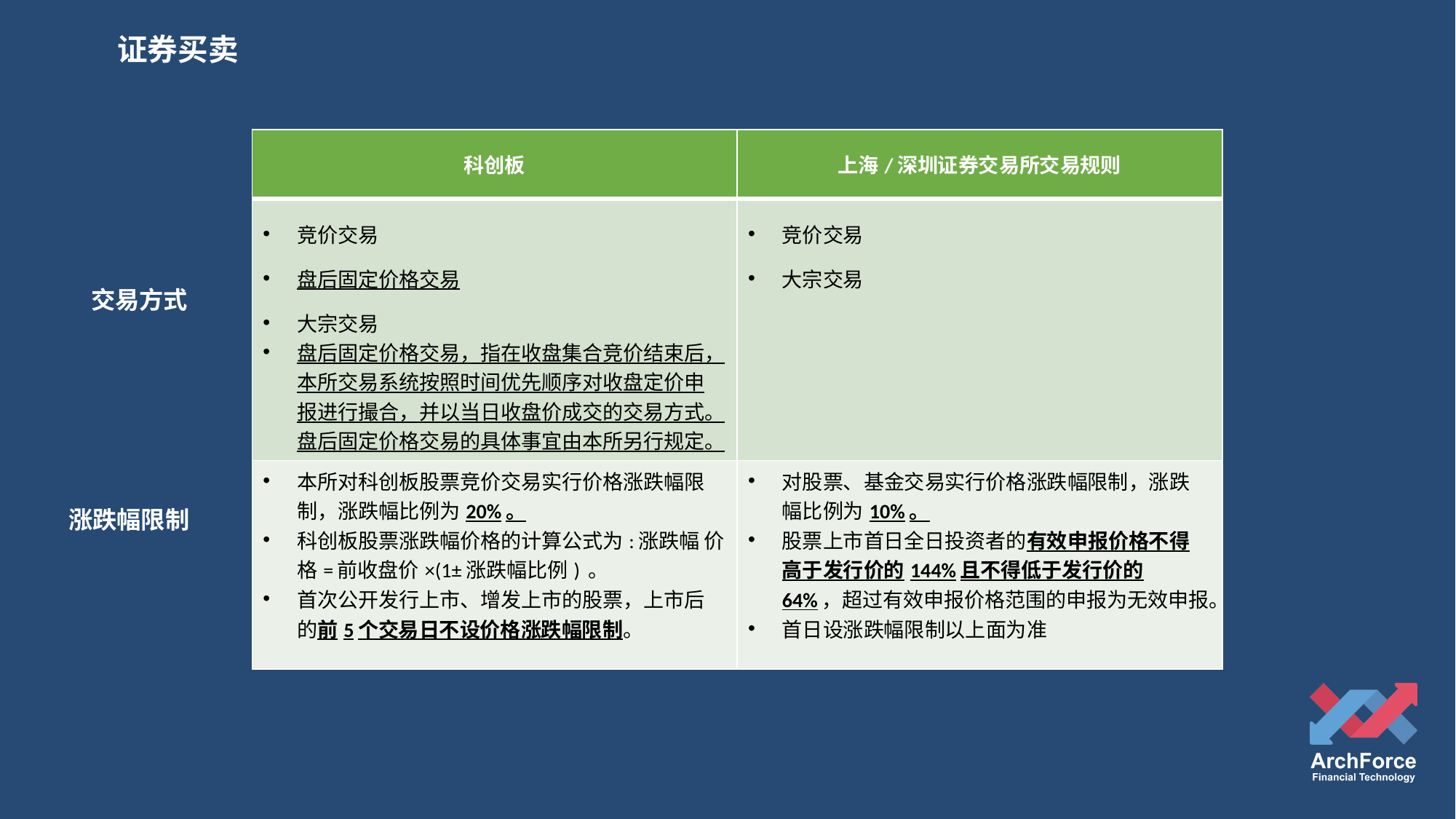

证券买卖
| 科创板 | 上海/深圳证券交易所交易规则 |
| --- | --- |
| 竞价交易 盘后固定价格交易 大宗交易 盘后固定价格交易，指在收盘集合竞价结束后， 本所交易系统按照时间优先顺序对收盘定价申 报进行撮合，并以当日收盘价成交的交易方式。 盘后固定价格交易的具体事宜由本所另行规定。 | 竞价交易 大宗交易 |
| 本所对科创板股票竞价交易实行价格涨跌幅限 制，涨跌幅比例为20%。 科创板股票涨跌幅价格的计算公式为:涨跌幅 价格=前收盘价×(1±涨跌幅比例) 。 首次公开发行上市、增发上市的股票，上市后 的前5个交易日不设价格涨跌幅限制。 | 对股票、基金交易实行价格涨跌幅限制，涨跌 幅比例为10%。 股票上市首日全日投资者的有效申报价格不得 高于发行价的144%且不得低于发行价的 64%，超过有效申报价格范围的申报为无效申报。 首日设涨跌幅限制以上面为准 |
交易方式
涨跌幅限制